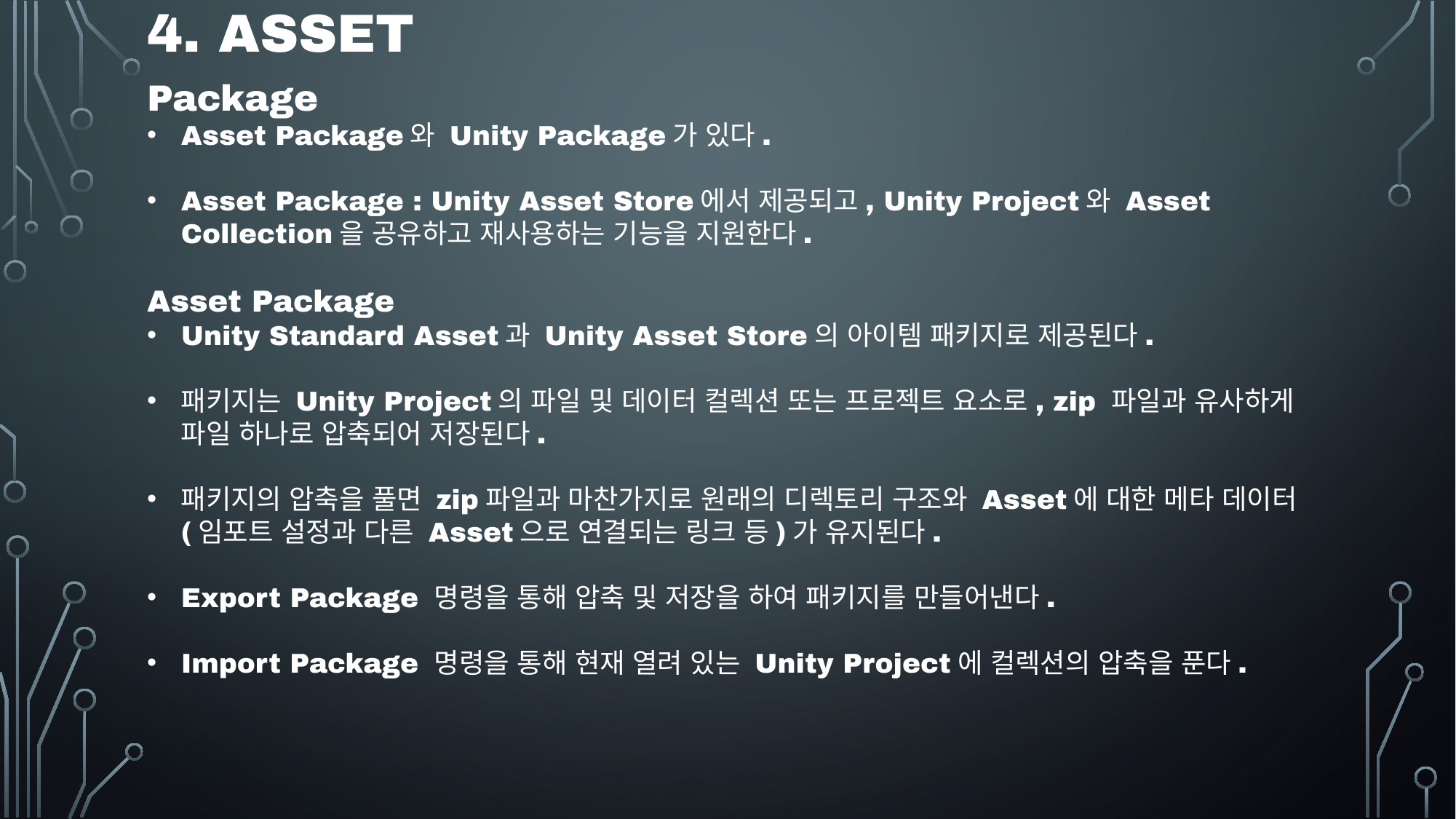

# 4. Asset
Package
Asset Package와 Unity Package가 있다.

Asset Package : Unity Asset Store에서 제공되고, Unity Project와 Asset Collection을 공유하고 재사용하는 기능을 지원한다.

Asset Package
Unity Standard Asset과 Unity Asset Store의 아이템 패키지로 제공된다.

패키지는 Unity Project의 파일 및 데이터 컬렉션 또는 프로젝트 요소로, zip 파일과 유사하게 파일 하나로 압축되어 저장된다.

패키지의 압축을 풀면 zip파일과 마찬가지로 원래의 디렉토리 구조와 Asset에 대한 메타 데이터(임포트 설정과 다른 Asset으로 연결되는 링크 등)가 유지된다.

Export Package 명령을 통해 압축 및 저장을 하여 패키지를 만들어낸다.

Import Package 명령을 통해 현재 열려 있는 Unity Project에 컬렉션의 압축을 푼다.